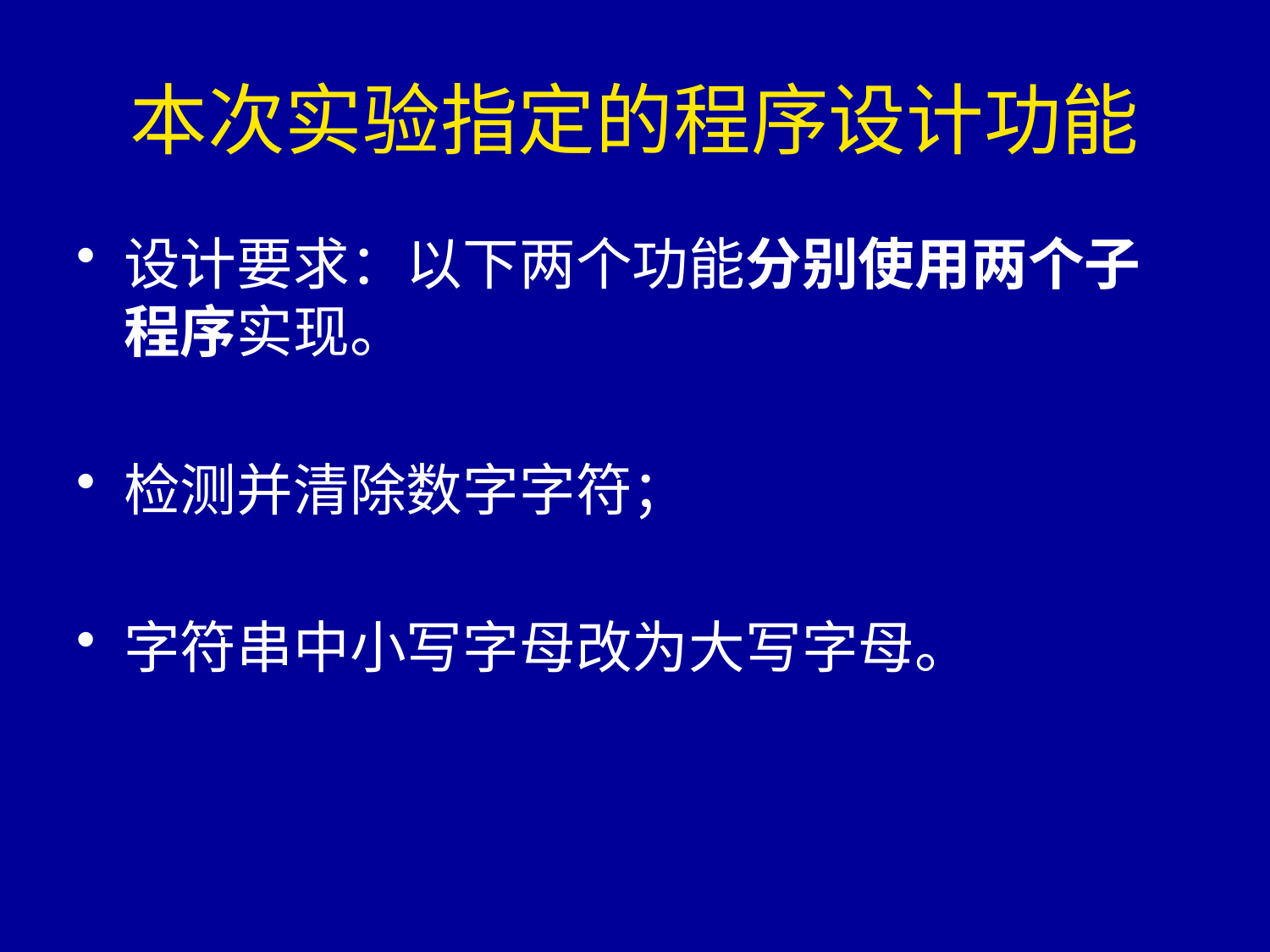

# 本次实验指定的程序设计功能
设计要求：以下两个功能分别使用两个子程序实现。

检测并清除数字字符；

字符串中小写字母改为大写字母。